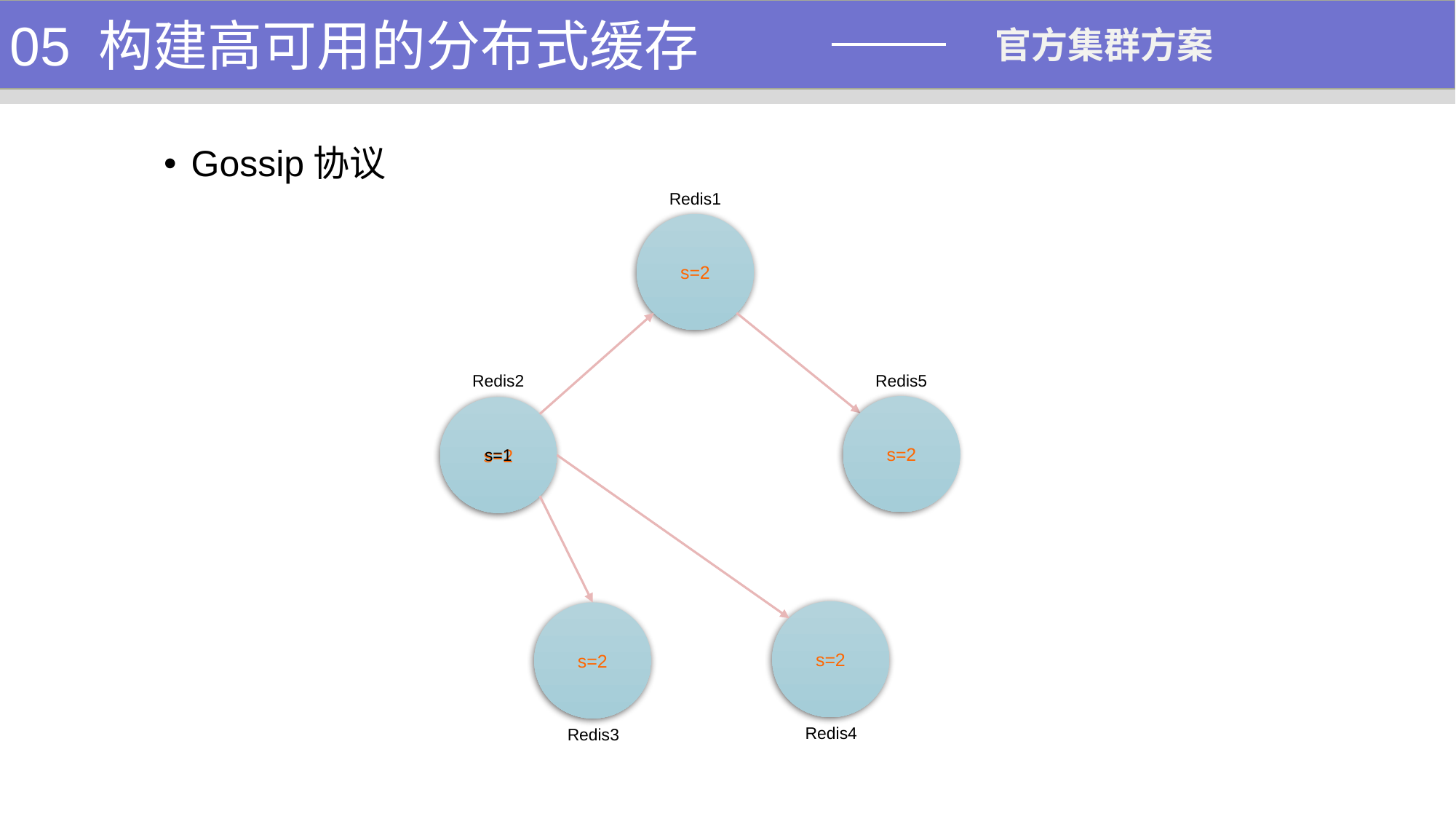

1、功能介绍
05 构建高可用的分布式缓存
官方集群方案
Gossip协议
Redis1
s=2
Redis2
Redis5
s=2
s=2
s=1
s=2
s=2
Redis4
Redis3